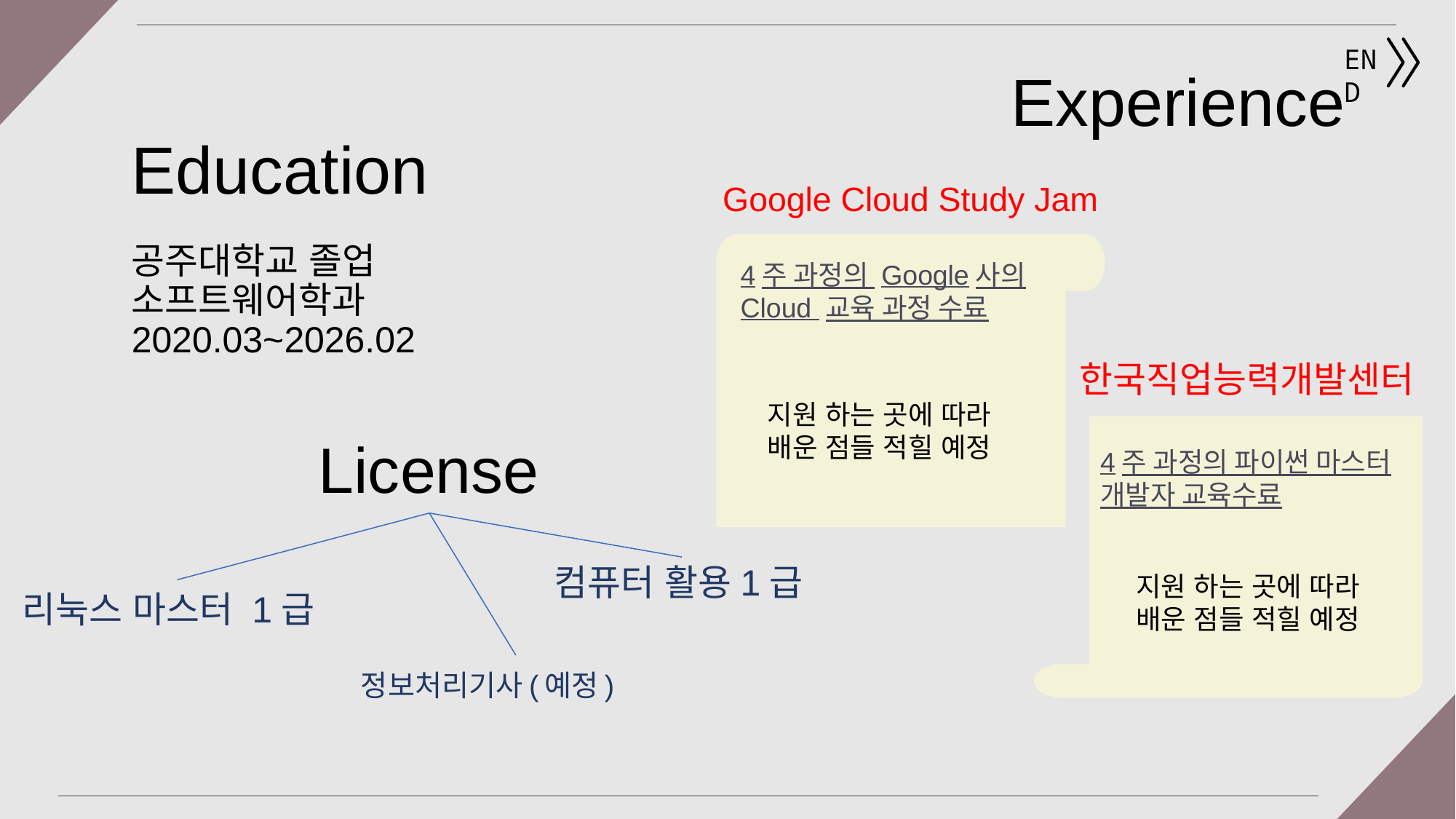

Experience
END
# Education
Google Cloud Study Jam
공주대학교 졸업
소프트웨어학과
2020.03~2026.02

4주 과정의 Google사의 Cloud 교육 과정 수료

한국직업능력개발센터
지원 하는 곳에 따라 배운 점들 적힐 예정

License
4주 과정의 파이썬 마스터 개발자 교육수료

컴퓨터 활용1급
지원 하는 곳에 따라 배운 점들 적힐 예정
리눅스 마스터 1급
정보처리기사(예정)